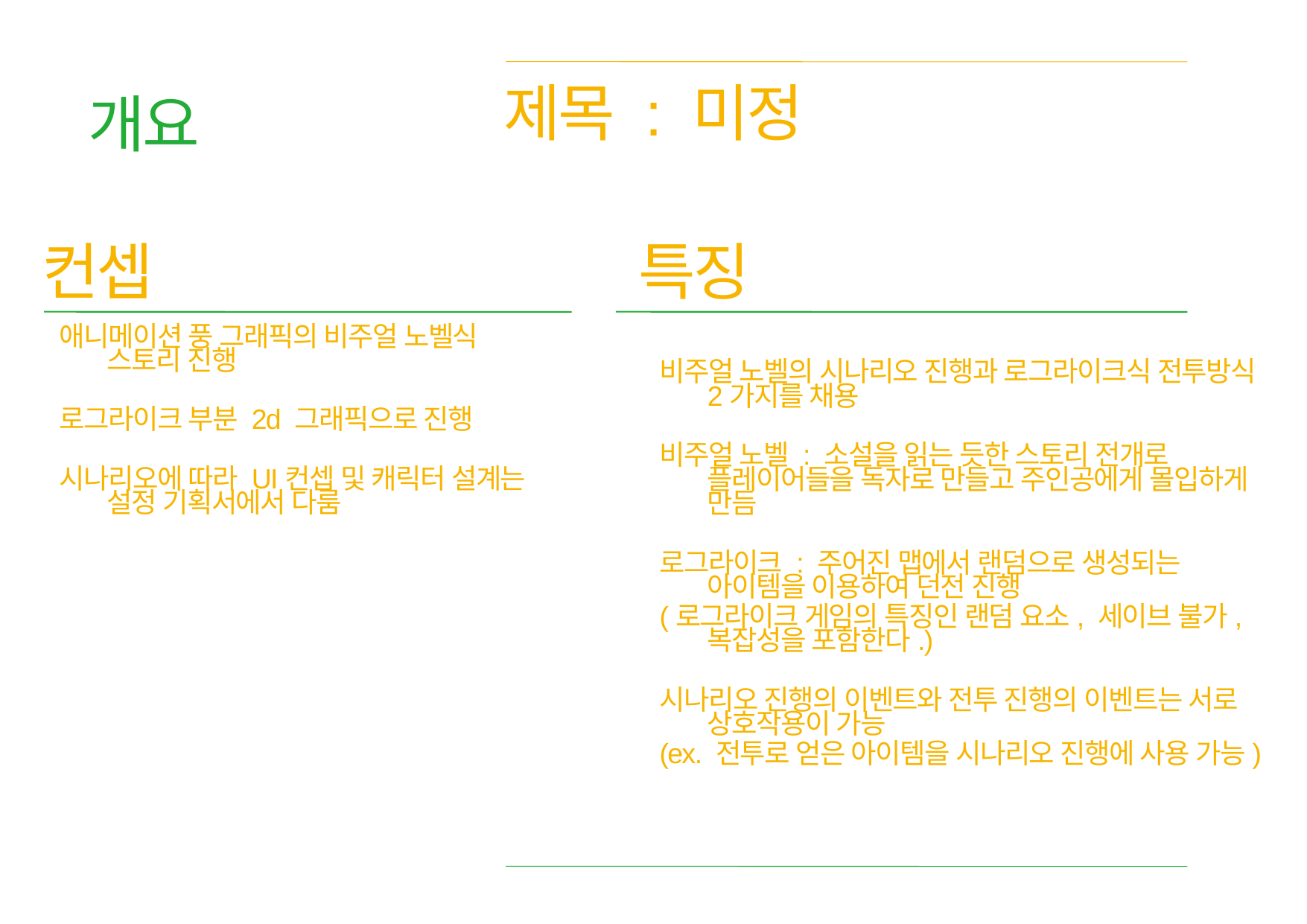

제목 : 미정
개요
컨셉
특징
애니메이션 풍 그래픽의 비주얼 노벨식 스토리 진행

로그라이크 부분 2d 그래픽으로 진행

시나리오에 따라 UI컨셉 및 캐릭터 설계는 설정 기획서에서 다룸
비주얼 노벨의 시나리오 진행과 로그라이크식 전투방식 2가지를 채용

비주얼 노벨 : 소설을 읽는 듯한 스토리 전개로 플레이어들을 독자로 만들고 주인공에게 몰입하게 만듬

로그라이크 : 주어진 맵에서 랜덤으로 생성되는 아이템을 이용하여 던전 진행
(로그라이크 게임의 특징인 랜덤 요소, 세이브 불가, 복잡성을 포함한다.)

시나리오 진행의 이벤트와 전투 진행의 이벤트는 서로 상호작용이 가능
(ex. 전투로 얻은 아이템을 시나리오 진행에 사용 가능)